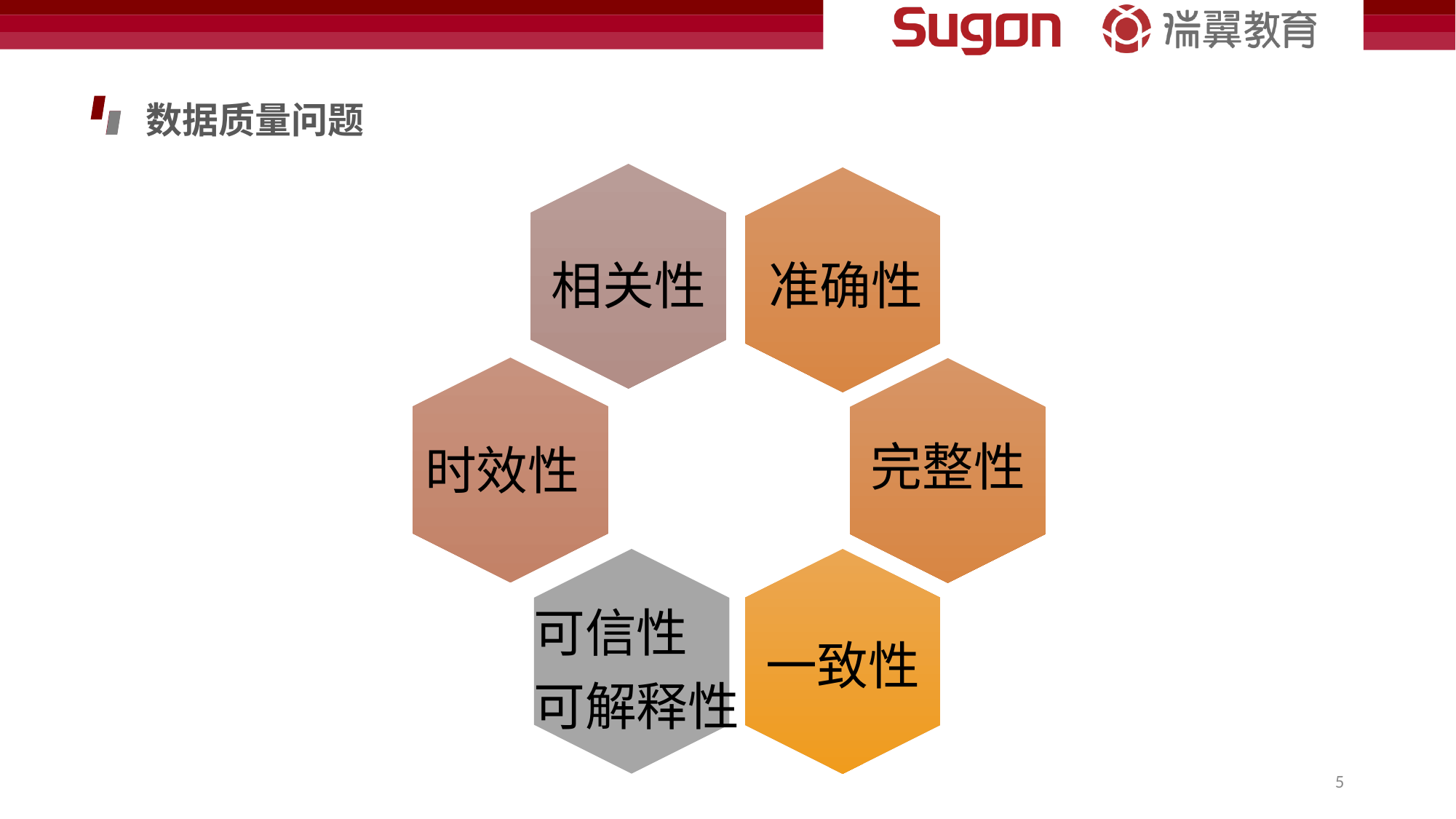

数据质量问题

相关性

时效性
可信性
可解释性

准确性

完整性

一致性
5